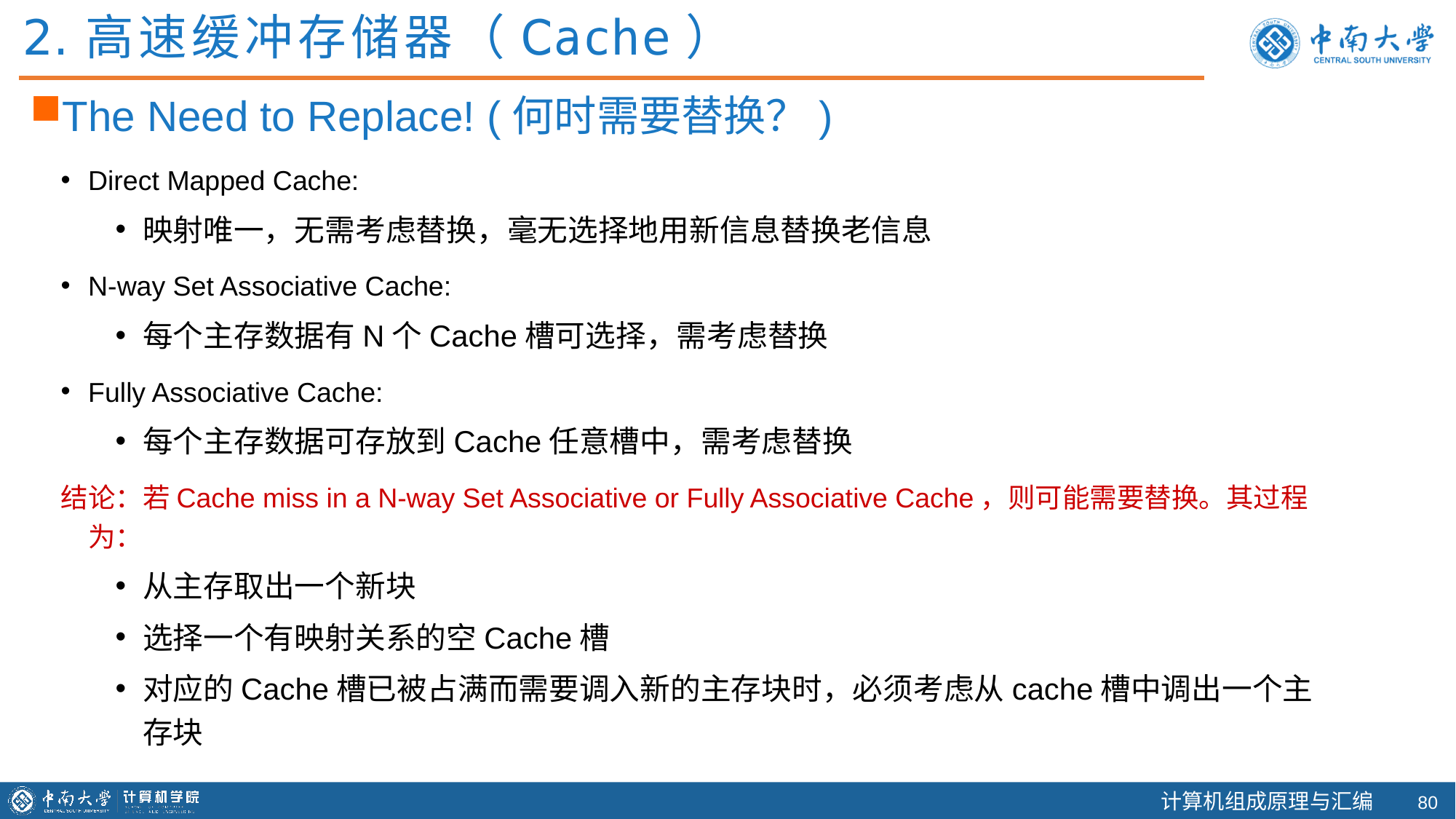

2.高速缓冲存储器（Cache）

The Need to Replace! (何时需要替换？)
Direct Mapped Cache:
映射唯一，无需考虑替换，毫无选择地用新信息替换老信息
N-way Set Associative Cache:
每个主存数据有N个Cache槽可选择，需考虑替换
Fully Associative Cache:
每个主存数据可存放到Cache任意槽中，需考虑替换
结论：若Cache miss in a N-way Set Associative or Fully Associative Cache，则可能需要替换。其过程为：
从主存取出一个新块
选择一个有映射关系的空Cache槽
对应的Cache槽已被占满而需要调入新的主存块时，必须考虑从cache槽中调出一个主存块
80